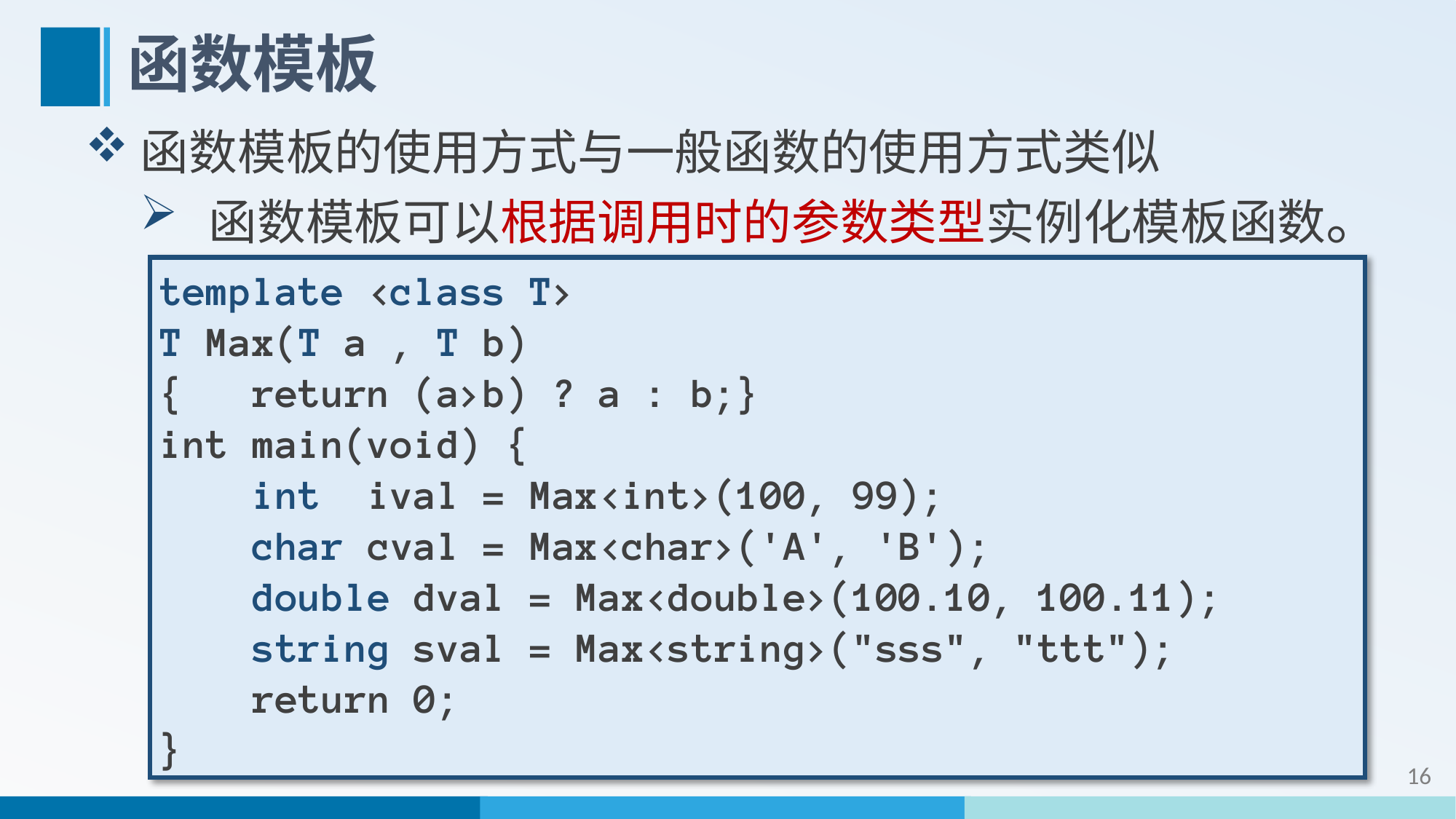

# 函数模板
函数模板的使用方式与一般函数的使用方式类似
函数模板可以根据调用时的参数类型实例化模板函数。

template <class T>
T Max(T a , T b)
{   return (a>b) ? a : b;}
int main(void) {
    int  ival = Max<int>(100, 99);
    char cval = Max<char>('A', 'B');
    double dval = Max<double>(100.10, 100.11);
    string sval = Max<string>("sss", "ttt");
    return 0;
}